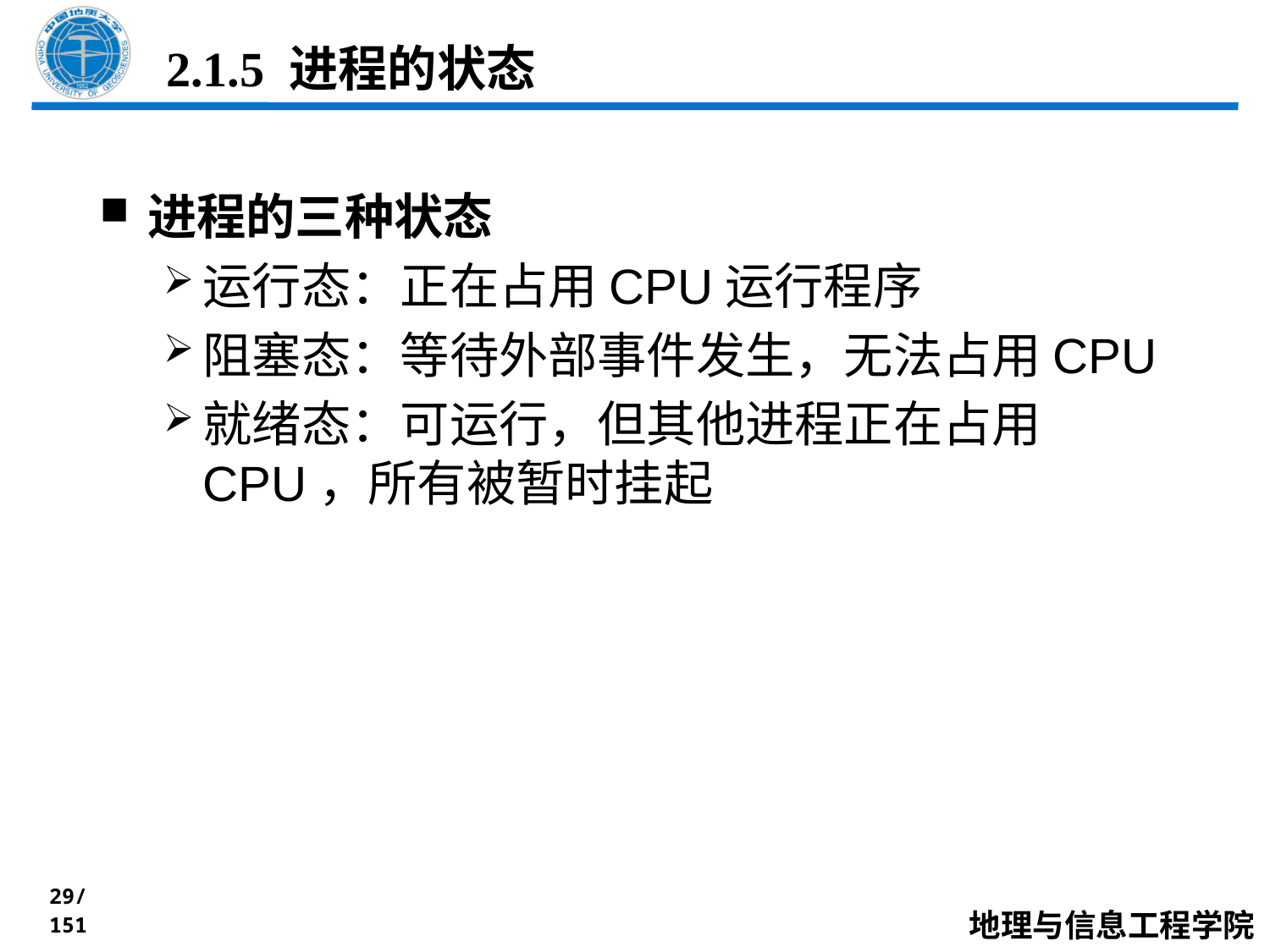

2.1.5 进程的状态
进程状态
进程的三种状态
运行态：正在占用CPU运行程序
阻塞态：等待外部事件发生，无法占用CPU
就绪态：可运行，但其他进程正在占用CPU，所有被暂时挂起